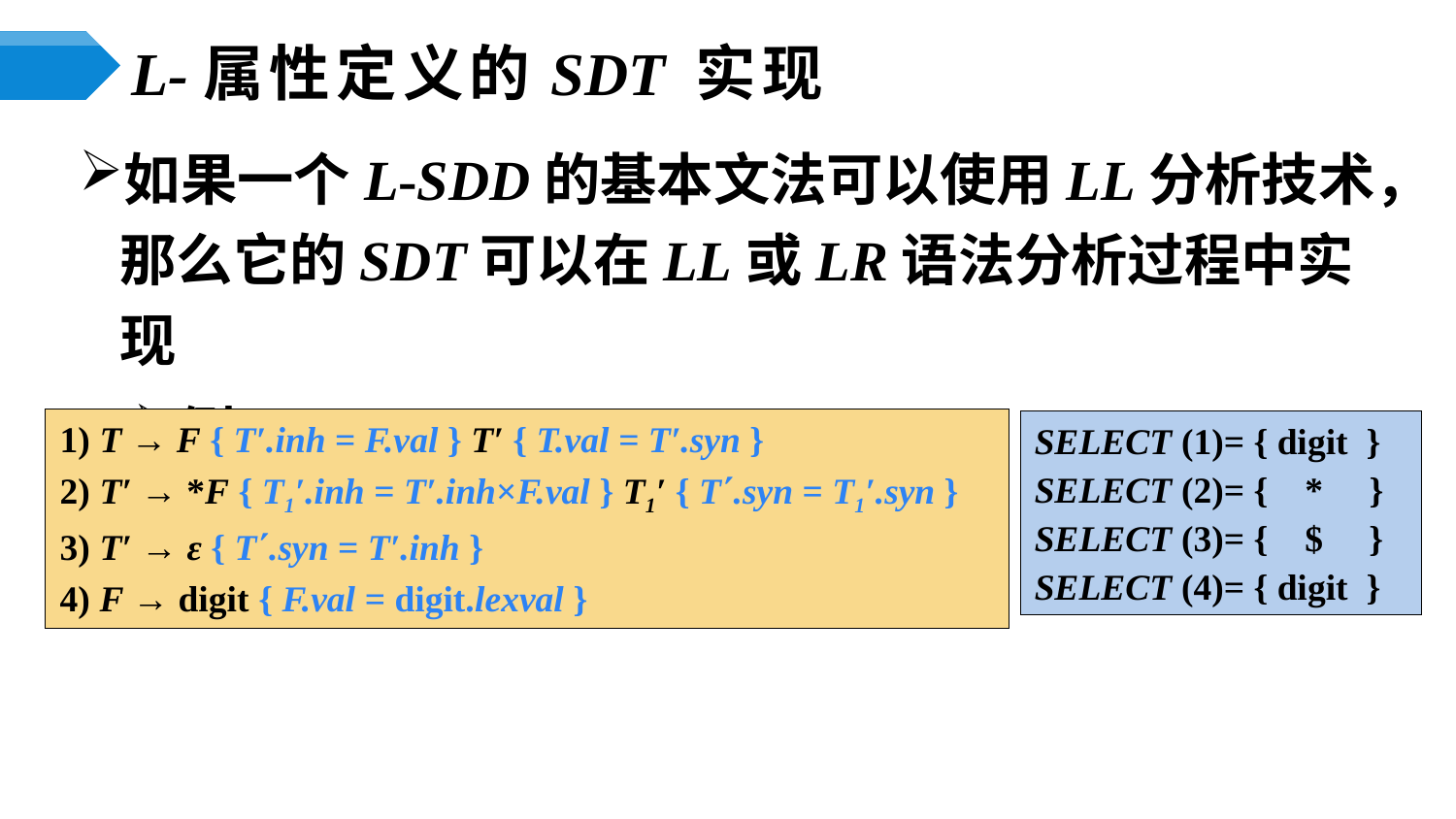

# L-属性定义的SDT 实现

如果一个L-SDD的基本文法可以使用LL分析技术，那么它的SDT可以在LL或LR语法分析过程中实现
例
1) T → F { T′.inh = F.val } T′ { T.val = T′.syn }
2) T′ → *F { T1′.inh = T′.inh×F.val } T1′ { T΄.syn = T1′.syn }
3) T′ → ε { T΄.syn = T′.inh }
4) F → digit { F.val = digit.lexval }
SELECT (1)= { digit  }
SELECT (2)= {    *     }
SELECT (3)= {    $     }
SELECT (4)= { digit  }